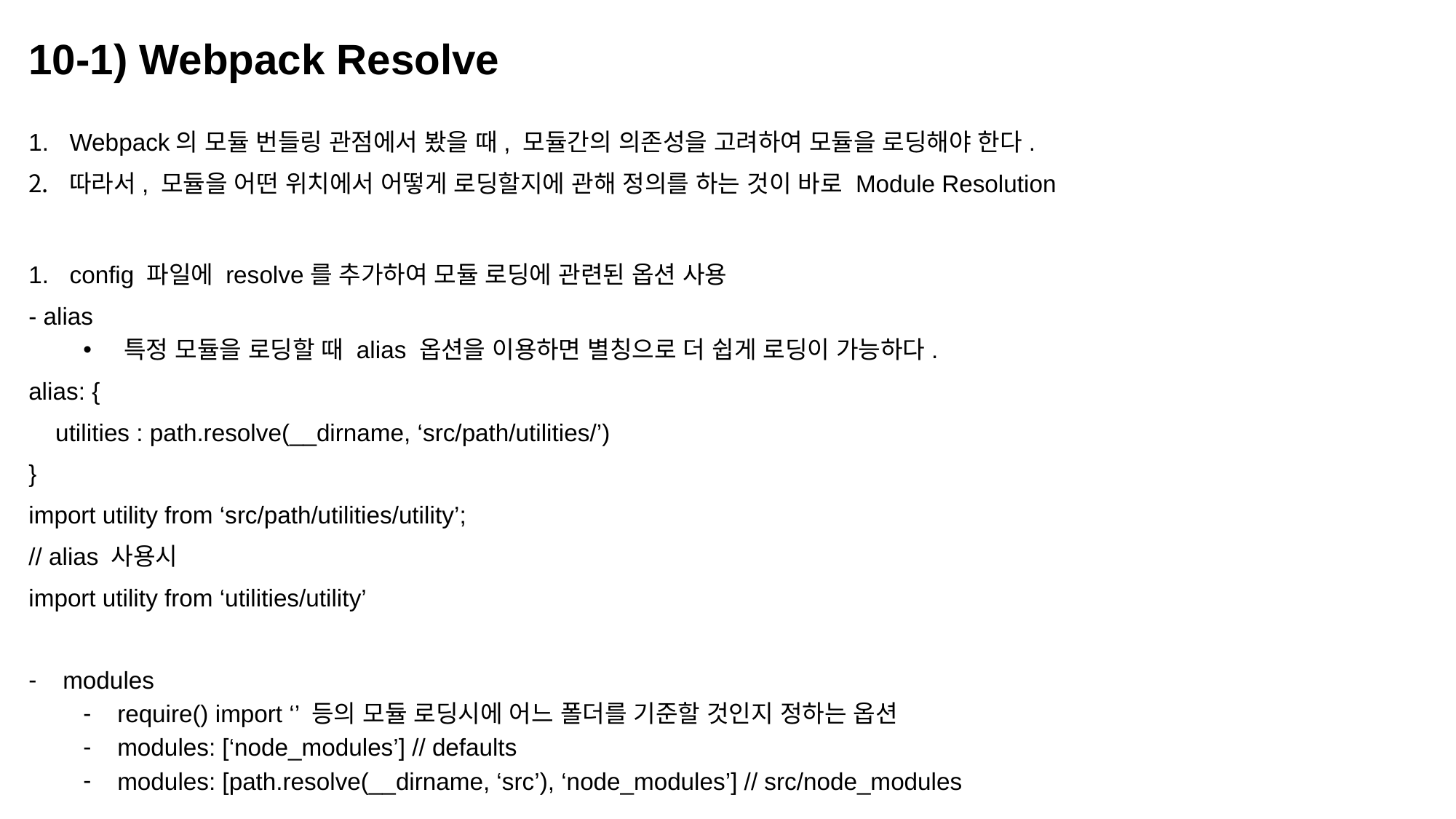

# 10-1) Webpack Resolve
Webpack의 모듈 번들링 관점에서 봤을 때, 모듈간의 의존성을 고려하여 모듈을 로딩해야 한다.
따라서, 모듈을 어떤 위치에서 어떻게 로딩할지에 관해 정의를 하는 것이 바로 Module Resolution
config 파일에 resolve를 추가하여 모듈 로딩에 관련된 옵션 사용
- alias
특정 모듈을 로딩할 때 alias 옵션을 이용하면 별칭으로 더 쉽게 로딩이 가능하다.
alias: {
    utilities : path.resolve(__dirname, ‘src/path/utilities/’)
}
import utility from ‘src/path/utilities/utility’;
// alias 사용시
import utility from ‘utilities/utility’

modules
require() import ‘’ 등의 모듈 로딩시에 어느 폴더를 기준할 것인지 정하는 옵션
modules: [‘node_modules’] // defaults
modules: [path.resolve(__dirname, ‘src’), ‘node_modules’] // src/node_modules